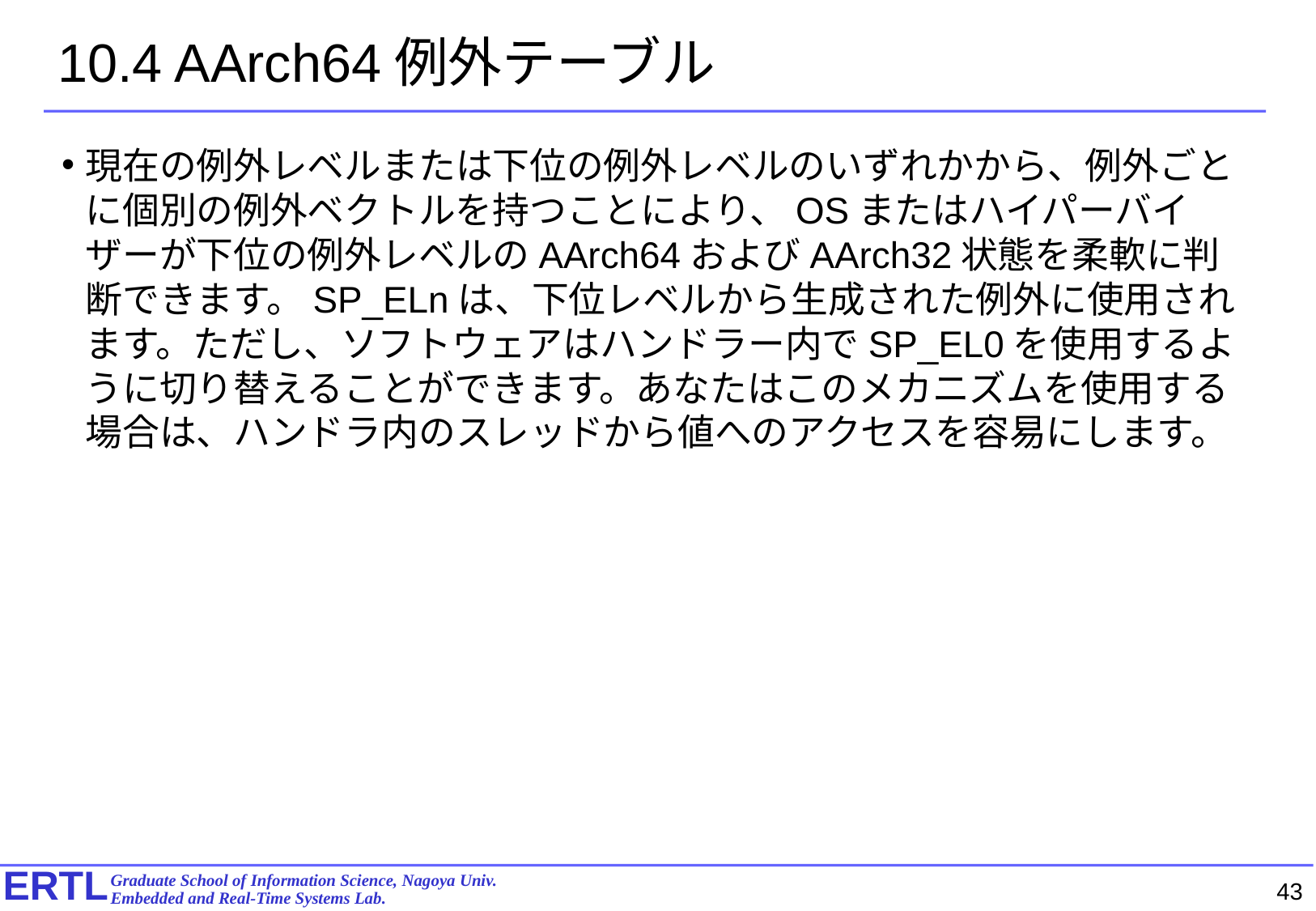

# 10.4 AArch64例外テーブル
現在の例外レベルまたは下位の例外レベルのいずれかから、例外ごとに個別の例外ベクトルを持つことにより、OSまたはハイパーバイザーが下位の例外レベルのAArch64およびAArch32状態を柔軟に判断できます。SP_ELnは、下位レベルから生成された例外に使用されます。ただし、ソフトウェアはハンドラー内でSP_EL0を使用するように切り替えることができます。あなたはこのメカニズムを使用する場合は、ハンドラ内のスレッドから値へのアクセスを容易にします。

43